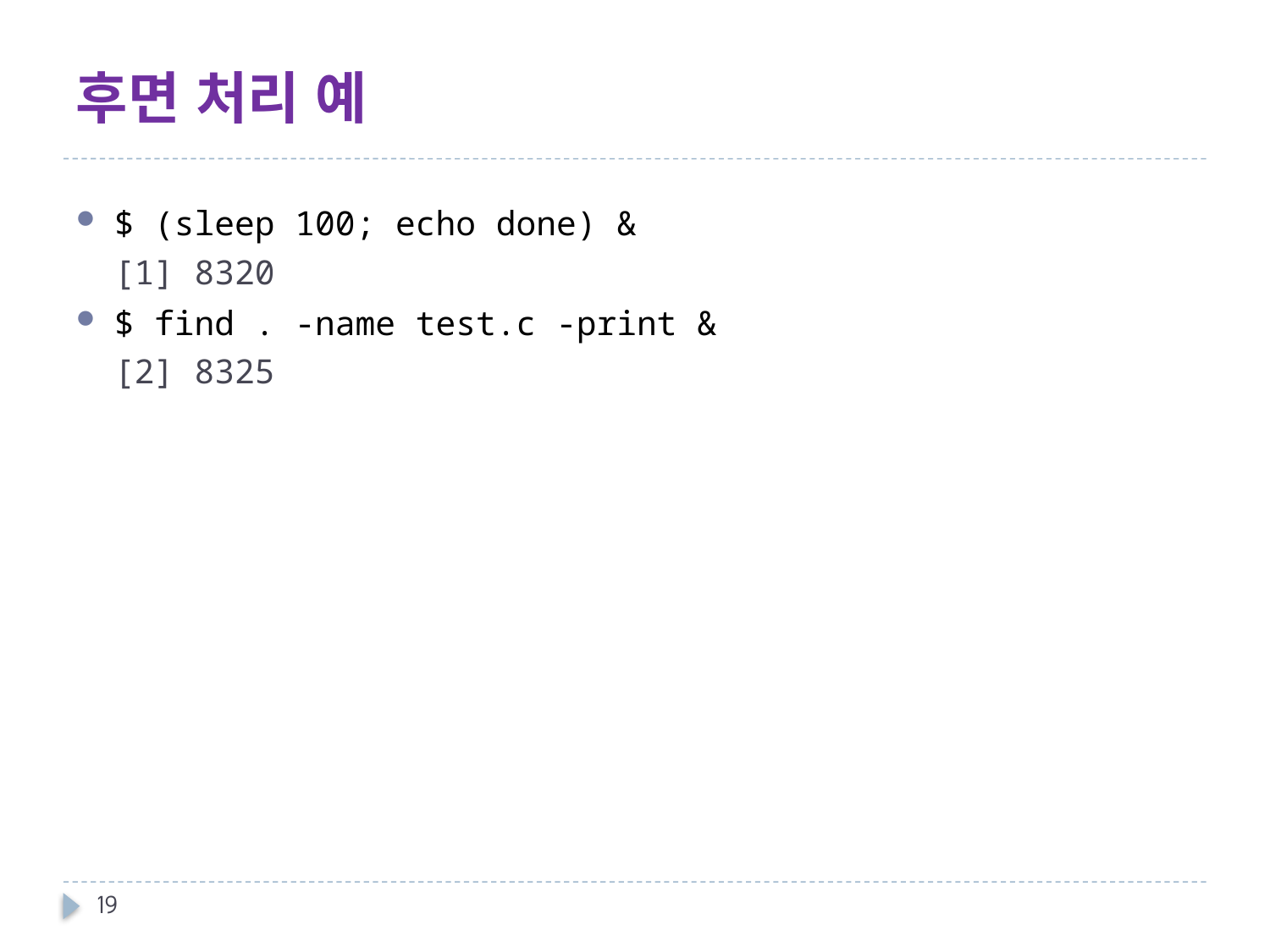

# 후면 처리 예
$ (sleep 100; echo done) &
[1] 8320
$ find . -name test.c -print &
[2] 8325

19